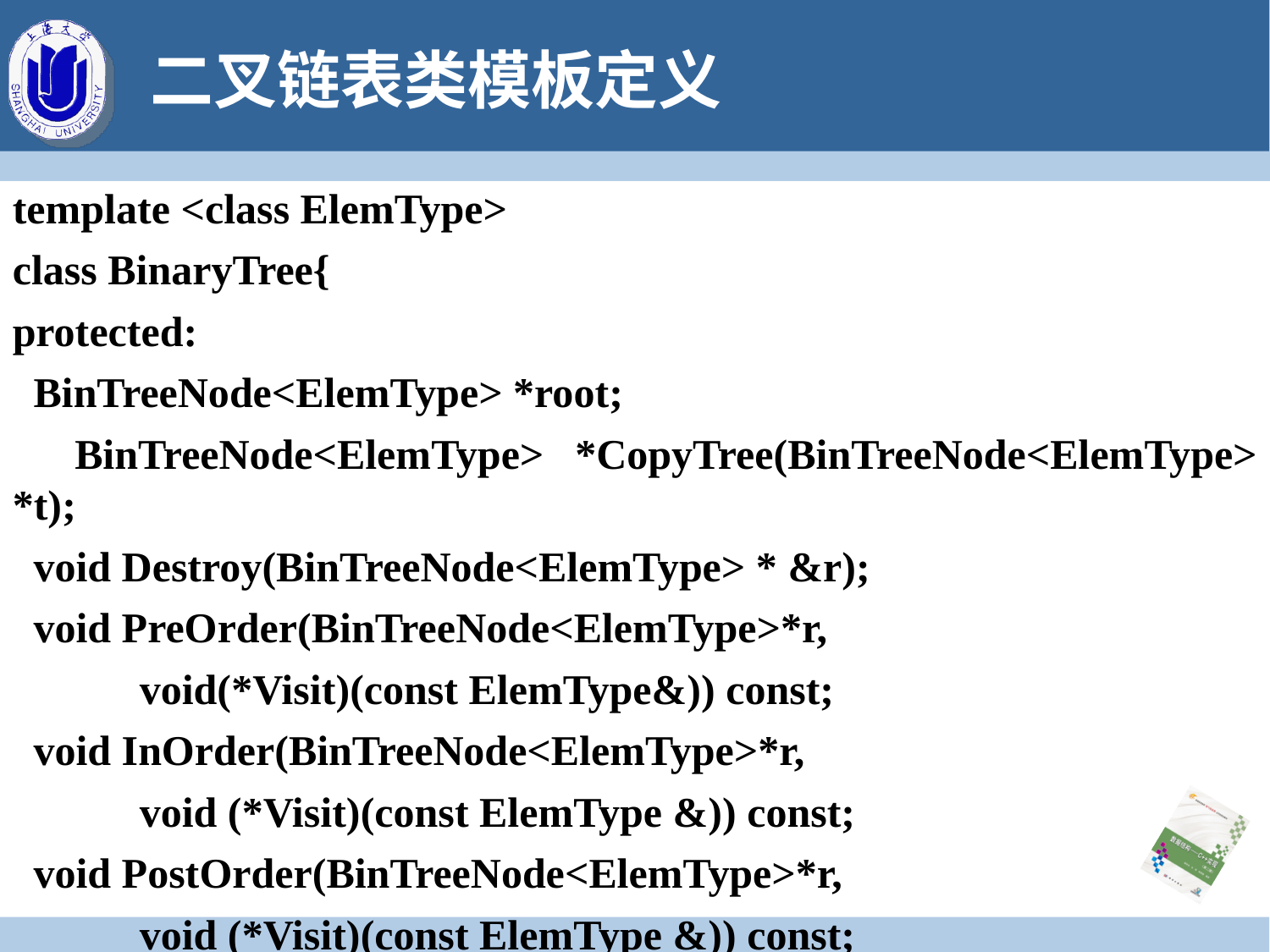

# 二叉链表类模板定义
template <class ElemType>
class BinaryTree{
protected:
  BinTreeNode<ElemType> *root;
  BinTreeNode<ElemType> *CopyTree(BinTreeNode<ElemType> *t);
  void Destroy(BinTreeNode<ElemType> * &r);
  void PreOrder(BinTreeNode<ElemType>*r,
	void(*Visit)(const ElemType&)) const;
  void InOrder(BinTreeNode<ElemType>*r,
	void (*Visit)(const ElemType &)) const;
  void PostOrder(BinTreeNode<ElemType>*r,
	void (*Visit)(const ElemType &)) const;